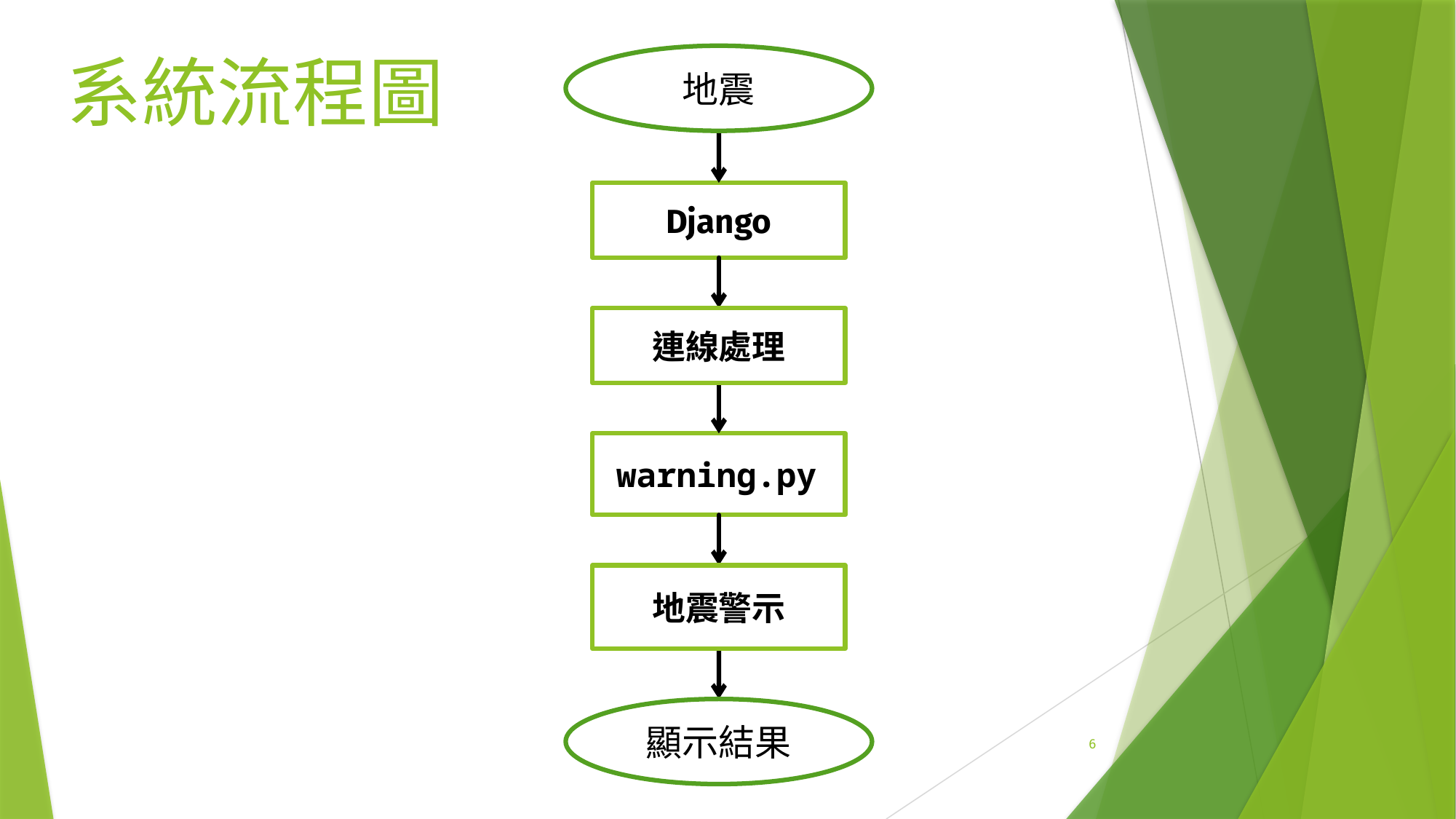

# 系統流程圖
地震
Django
連線處理
warning.py
地震警示
顯示結果
6